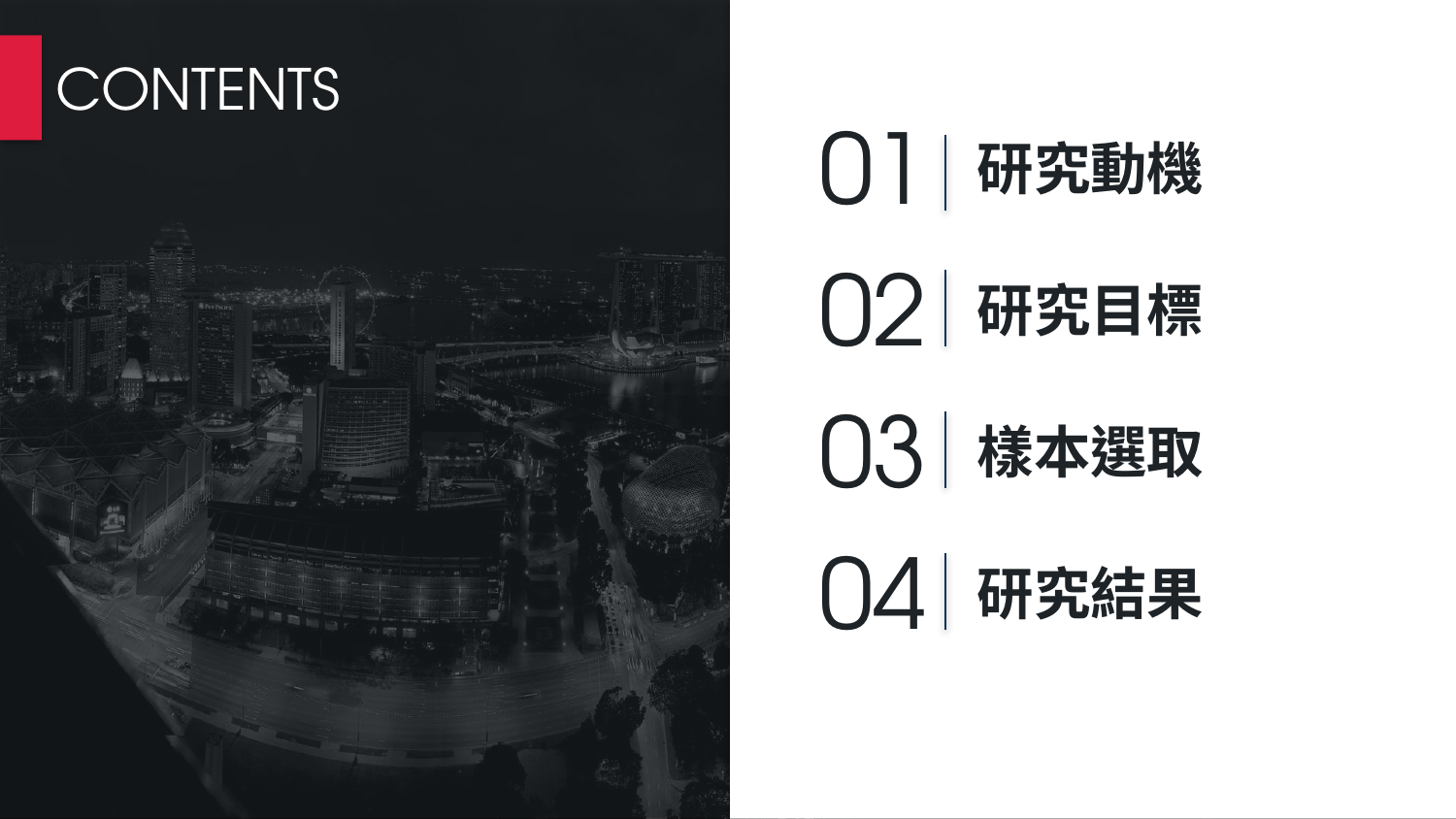

CONTENTS
01
研究動機
02
研究目標
03
樣本選取
04
研究結果